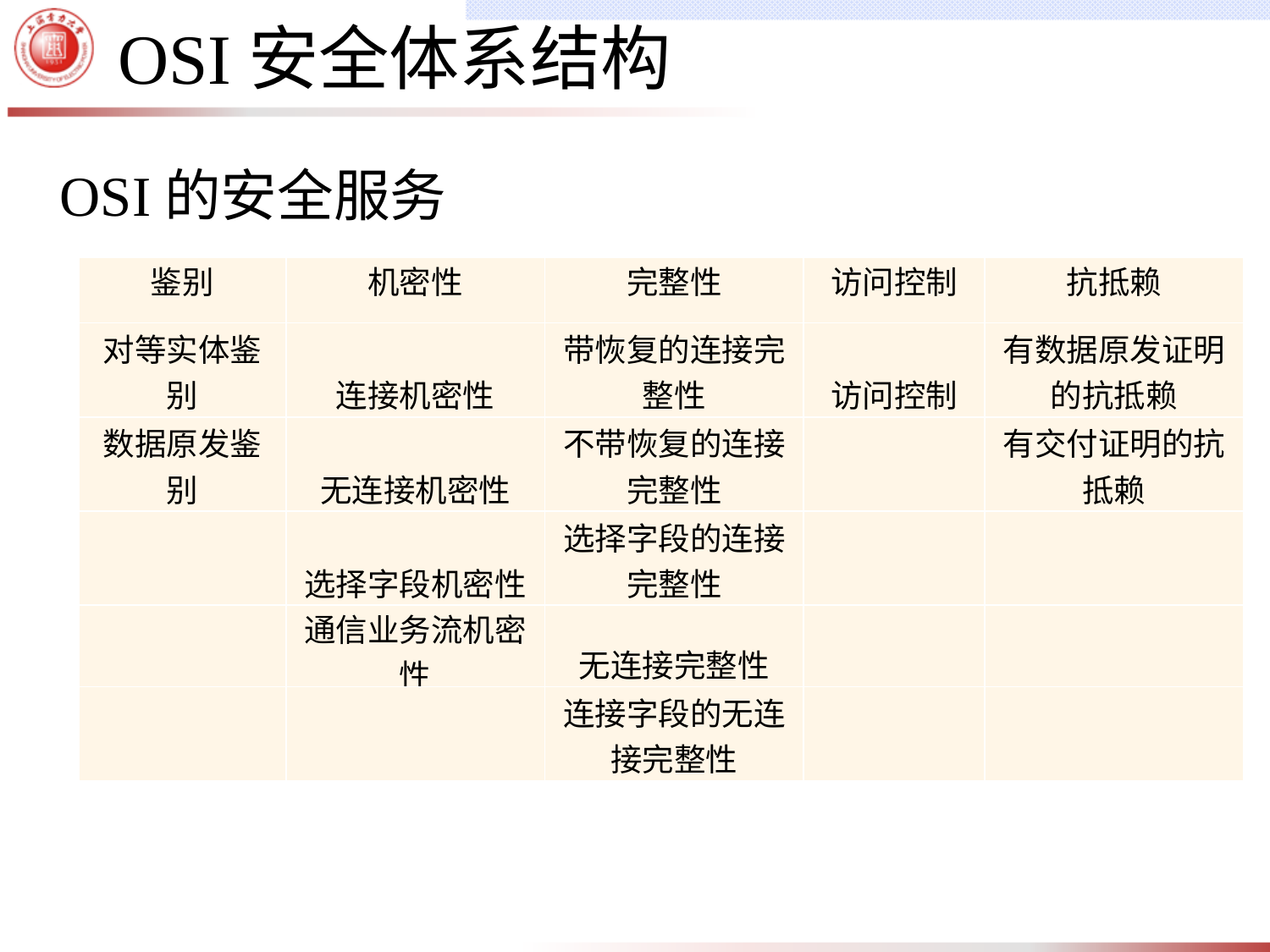

OSI安全体系结构
OSI的安全服务
| 鉴别 | 机密性 | 完整性 | 访问控制 | 抗抵赖 |
| --- | --- | --- | --- | --- |
| 对等实体鉴别 | 连接机密性 | 带恢复的连接完整性 | 访问控制 | 有数据原发证明的抗抵赖 |
| 数据原发鉴别 | 无连接机密性 | 不带恢复的连接完整性 |  | 有交付证明的抗抵赖 |
|  | 选择字段机密性 | 选择字段的连接完整性 |  |  |
|  | 通信业务流机密性 | 无连接完整性 |  |  |
|  |  | 连接字段的无连接完整性 |  |  |